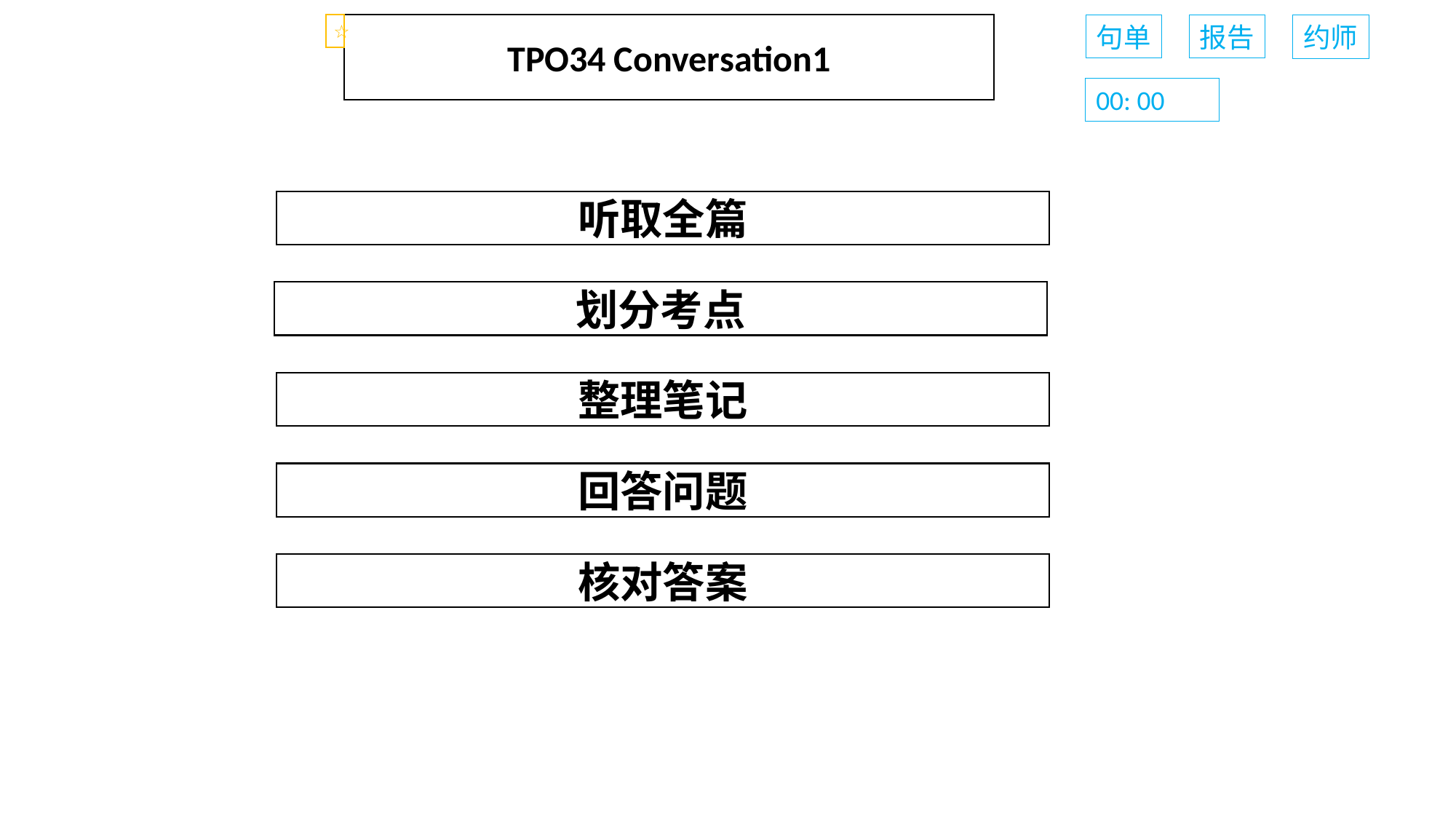

☆
TPO34 Conversation1
句单
报告
约师
00: 00
听取全篇
划分考点
整理笔记
回答问题
核对答案